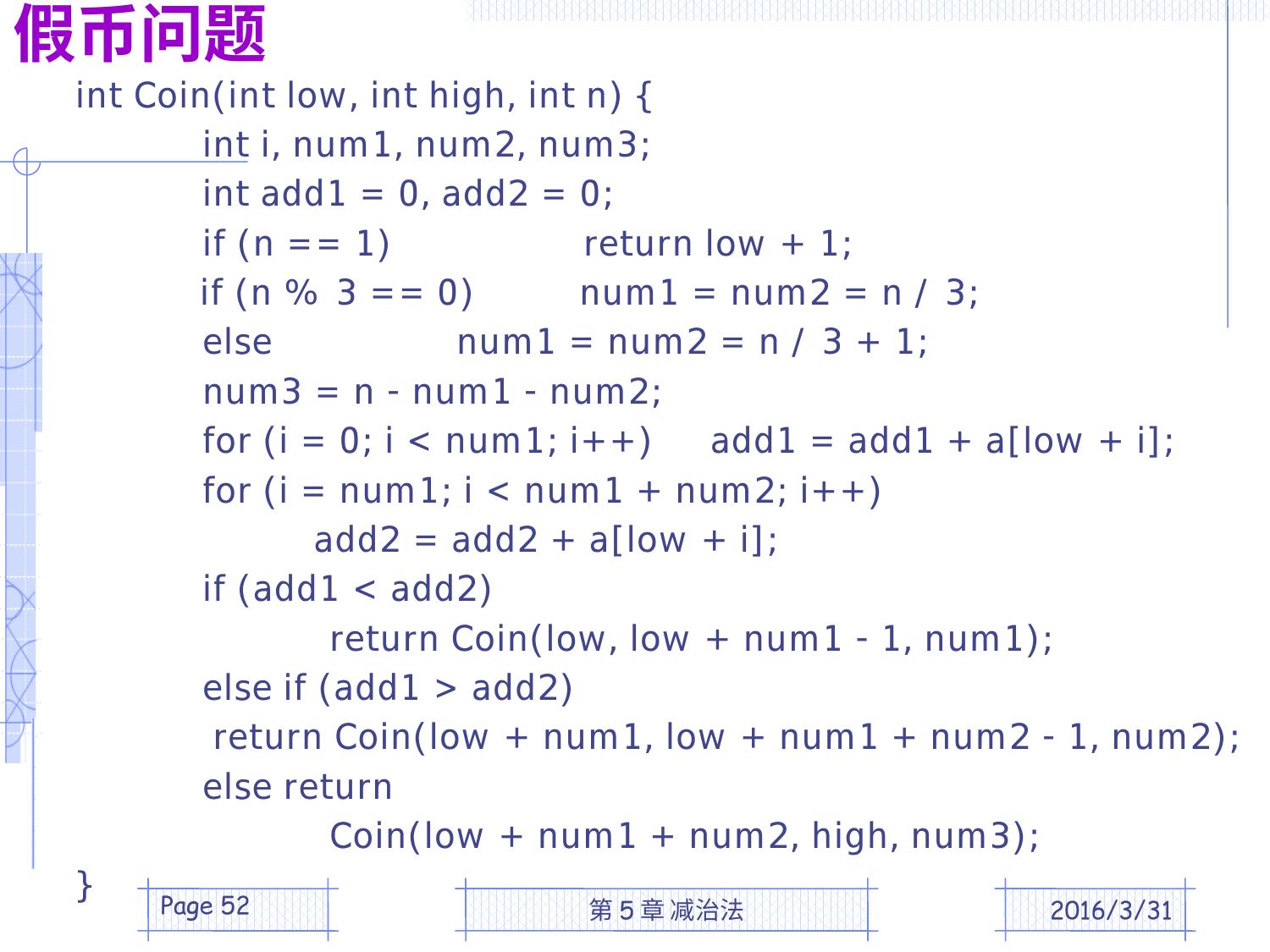

# 假币问题
int Coin(int low, int high, int n) {
	int i, num1, num2, num3;
	int add1 = 0, add2 = 0;
	if (n == 1) 		return low + 1;
            if (n % 3 == 0)          num1 = num2 = n / 3;
	else      	num1 = num2 = n / 3 + 1;
	num3 = n - num1 - num2;
	for (i = 0; i < num1; i++)	add1 = add1 + a[low + i];
	for (i = num1; i < num1 + num2; i++)
                       add2 = add2 + a[low + i];
	if (add1 < add2)
		return Coin(low, low + num1 - 1, num1);
	else if (add1 > add2)
	 return Coin(low + num1, low + num1 + num2 - 1, num2);
	else return
		Coin(low + num1 + num2, high, num3);
}

Page 52
第5章 减治法
2016/3/31